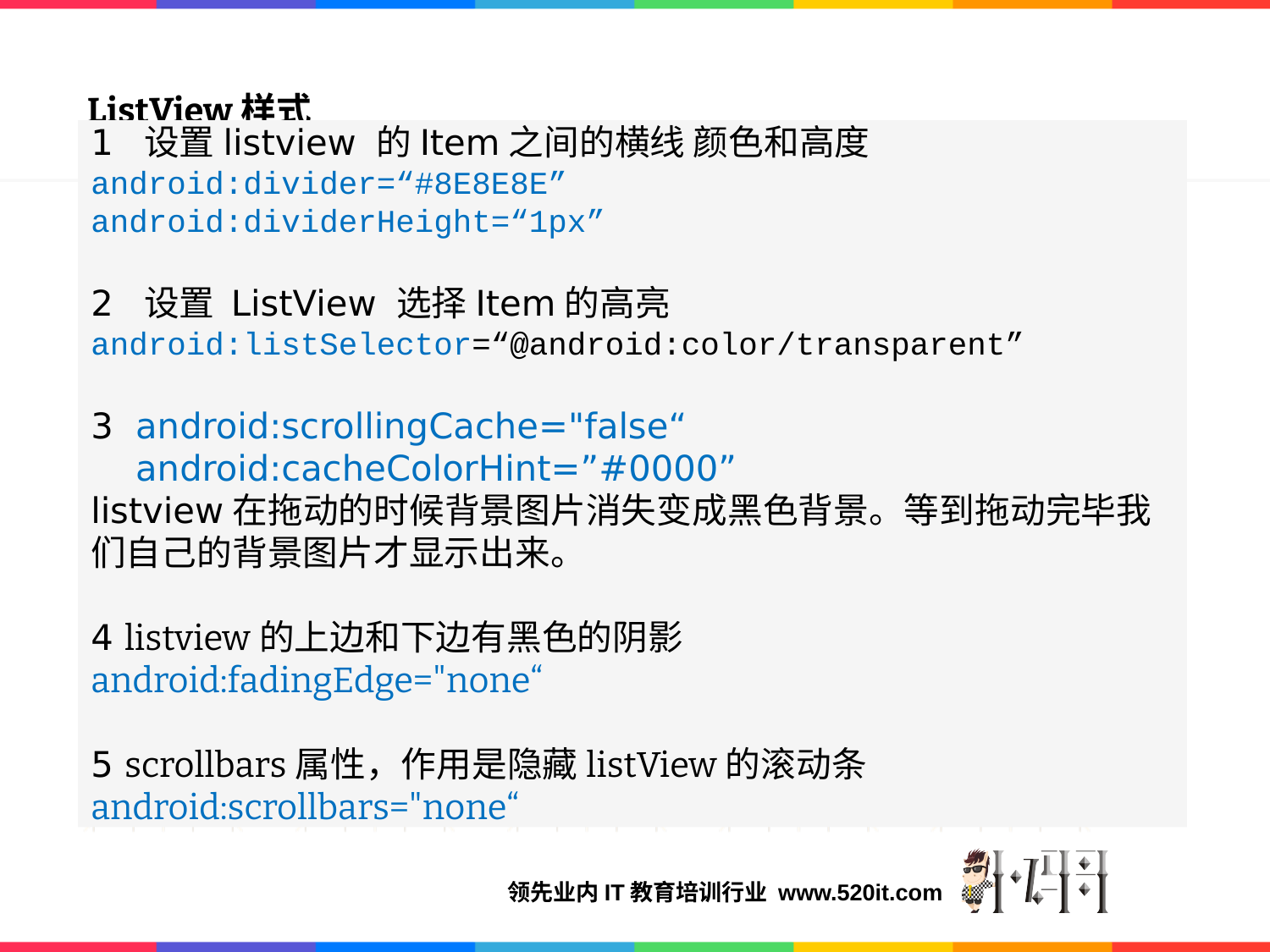

# ListView样式
1  设置listview 的Item之间的横线 颜色和高度
android:divider=“#8E8E8E”
android:dividerHeight=“1px”

2  设置 ListView 选择Item的高亮
android:listSelector=“@android:color/transparent”

3  android:scrollingCache="false“
    android:cacheColorHint=”#0000”
listview在拖动的时候背景图片消失变成黑色背景。等到拖动完毕我们自己的背景图片才显示出来。

4 listview的上边和下边有黑色的阴影
android:fadingEdge="none“

5 scrollbars属性，作用是隐藏listView的滚动条
android:scrollbars="none“